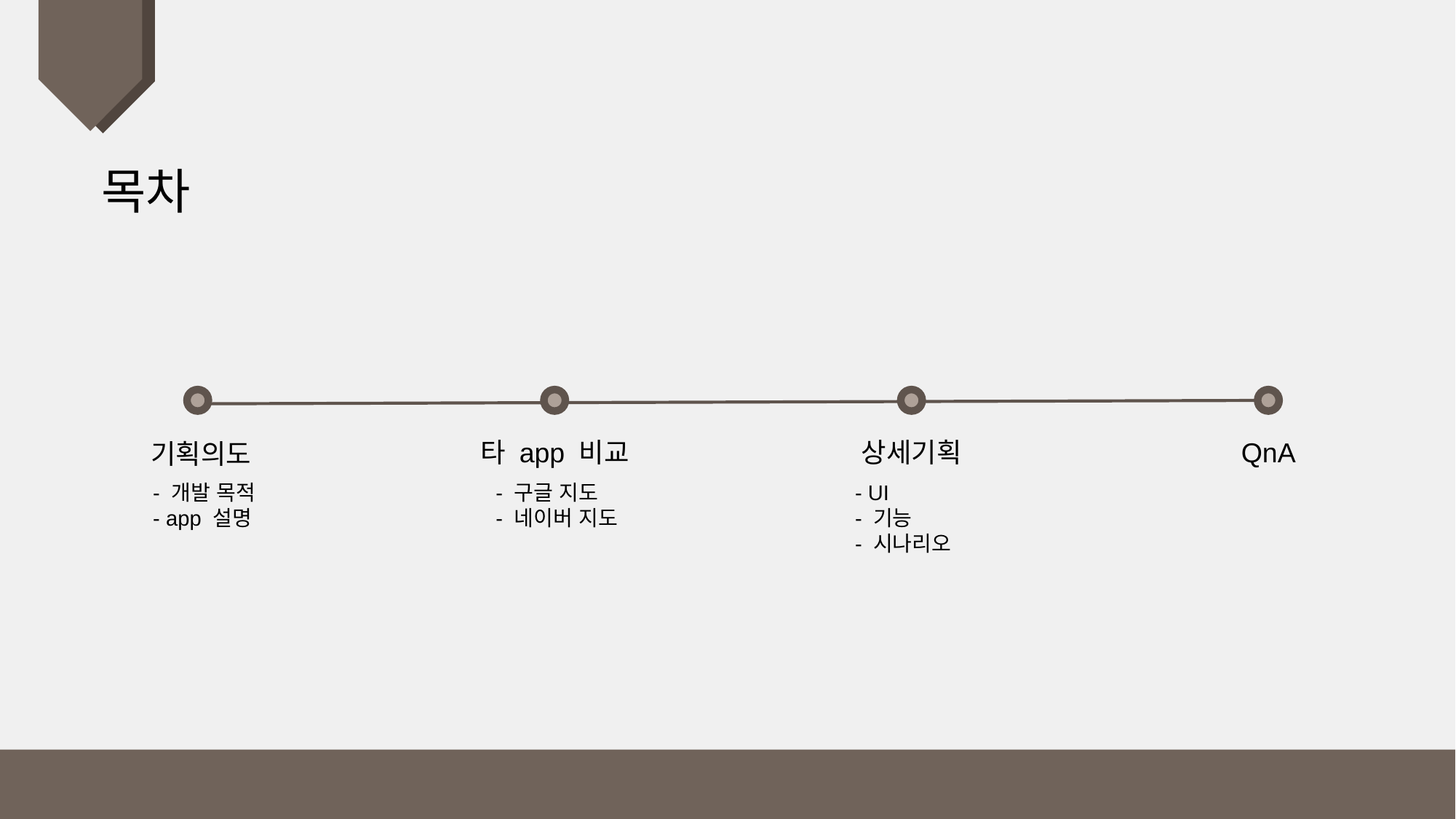

목차

타 app 비교
상세기획
QnA
기획의도
- UI
- 기능
- 시나리오
- 개발 목적
- app 설명
- 구글 지도
- 네이버 지도